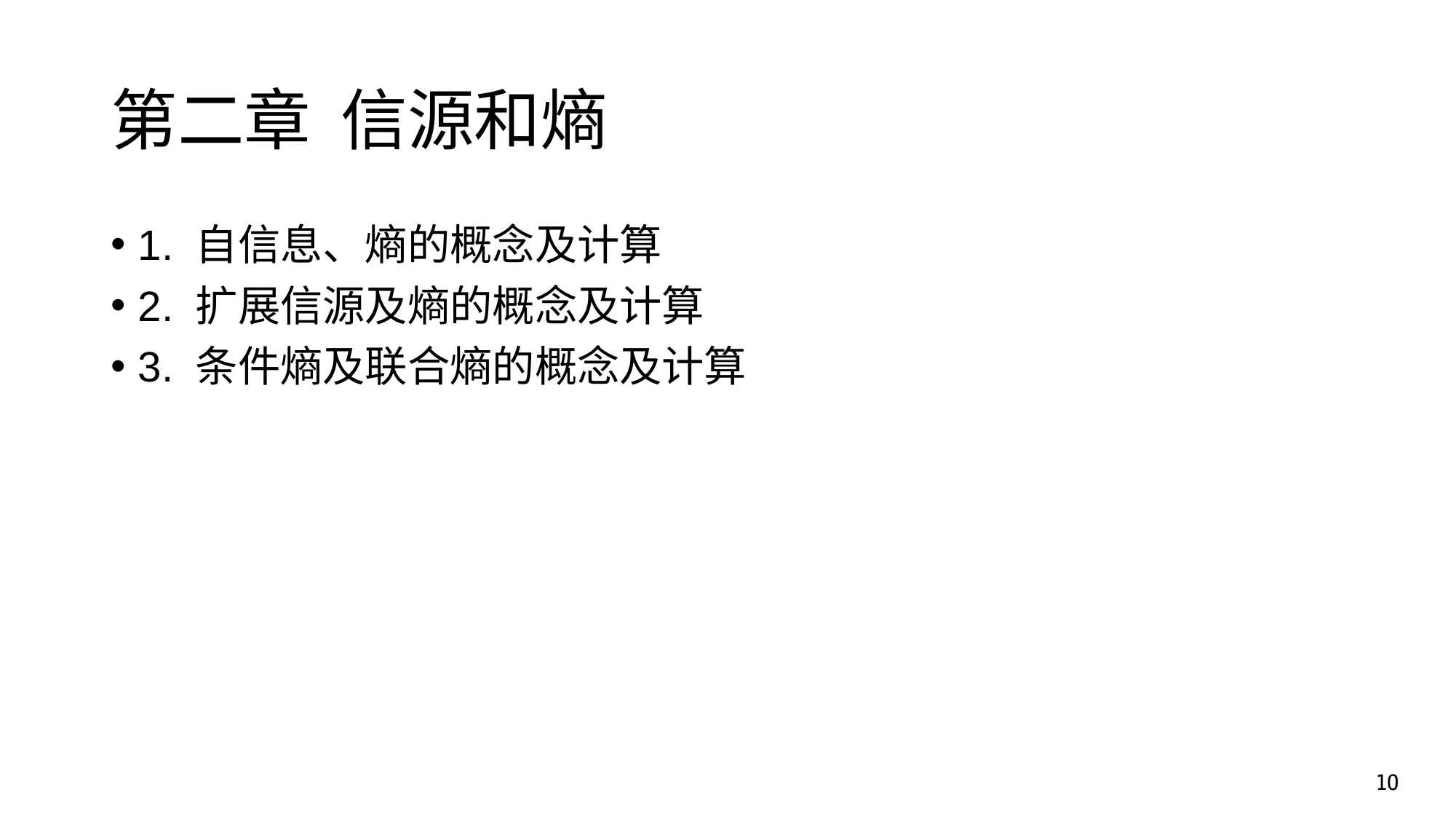

# 第二章  信源和熵
1. 自信息、熵的概念及计算
2. 扩展信源及熵的概念及计算
3. 条件熵及联合熵的概念及计算
10